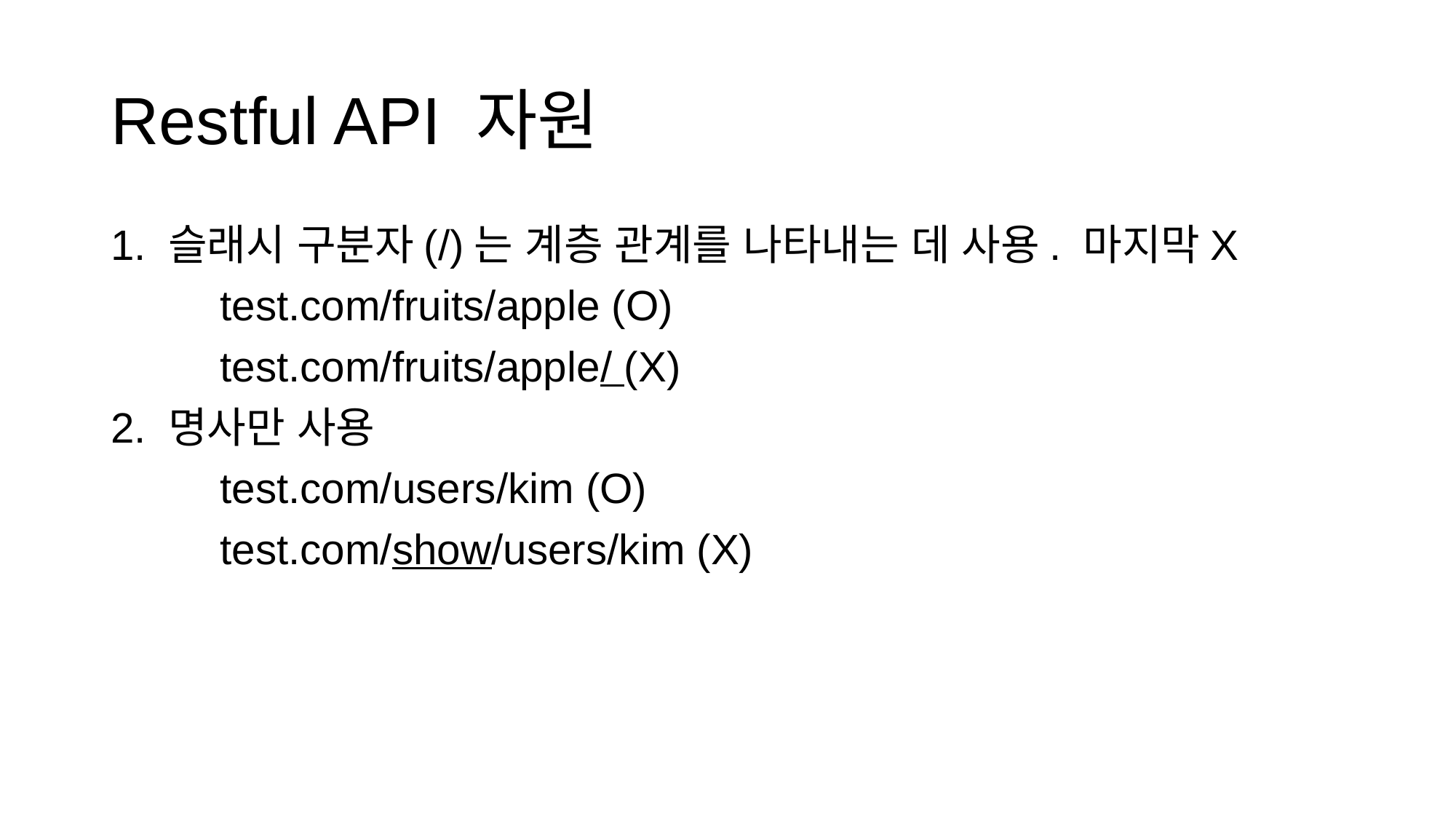

# Restful API 자원
1. 슬래시 구분자(/)는 계층 관계를 나타내는 데 사용. 마지막X
	test.com/fruits/apple (O)
	test.com/fruits/apple/ (X)
2. 명사만 사용
	test.com/users/kim (O)
	test.com/show/users/kim (X)